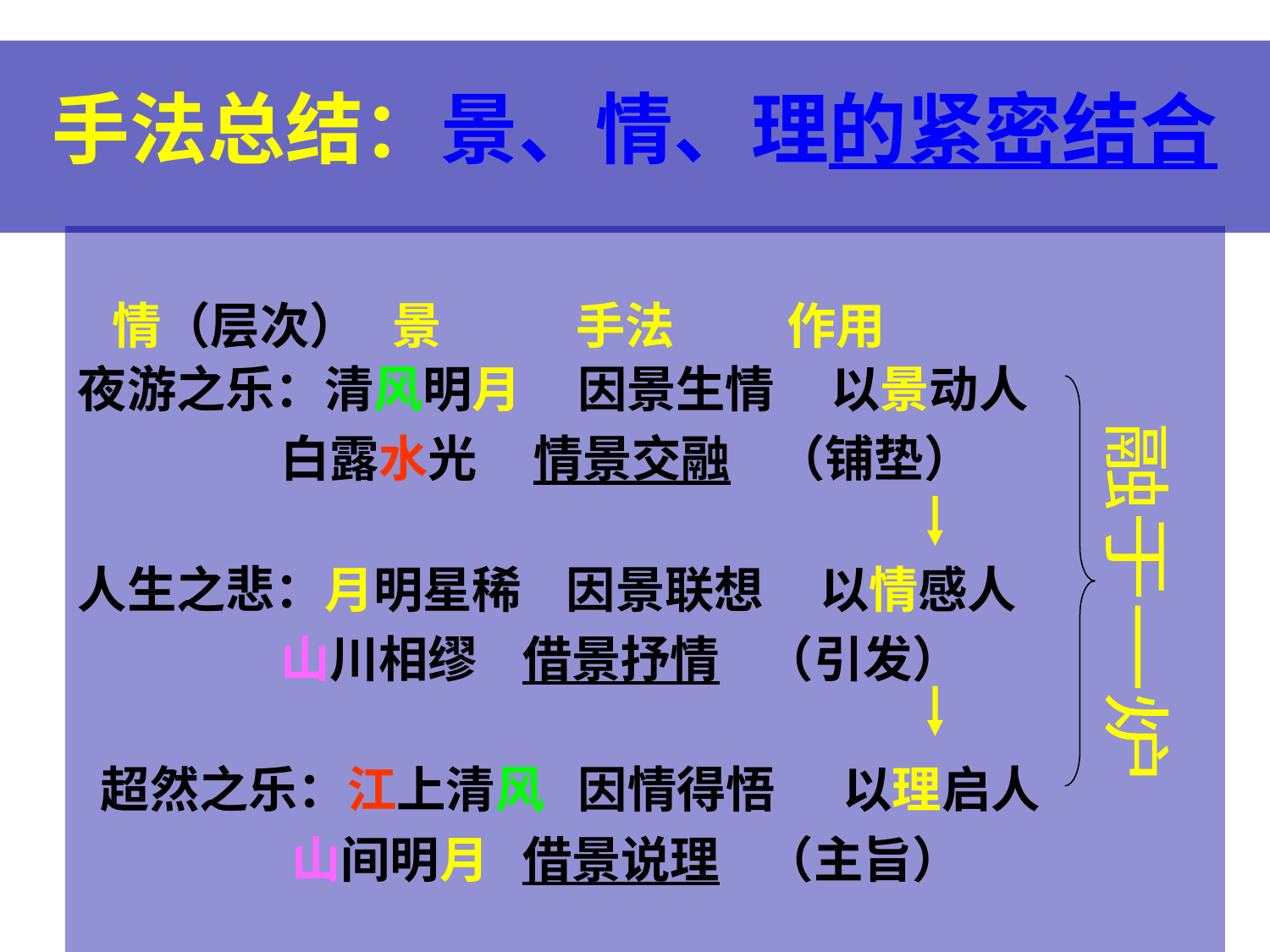

# 手法总结：景、情、理的紧密结合

  情（层次）   景            手法          作用
夜游之乐：清风明月     因景生情     以景动人
                 白露水光     情景交融    （铺垫）

人生之悲：月明星稀    因景联想     以情感人
                 山川相缪    借景抒情    （引发）

 超然之乐：江上清风   因情得悟      以理启人
                  山间明月   借景说理    （主旨）

融于一炉